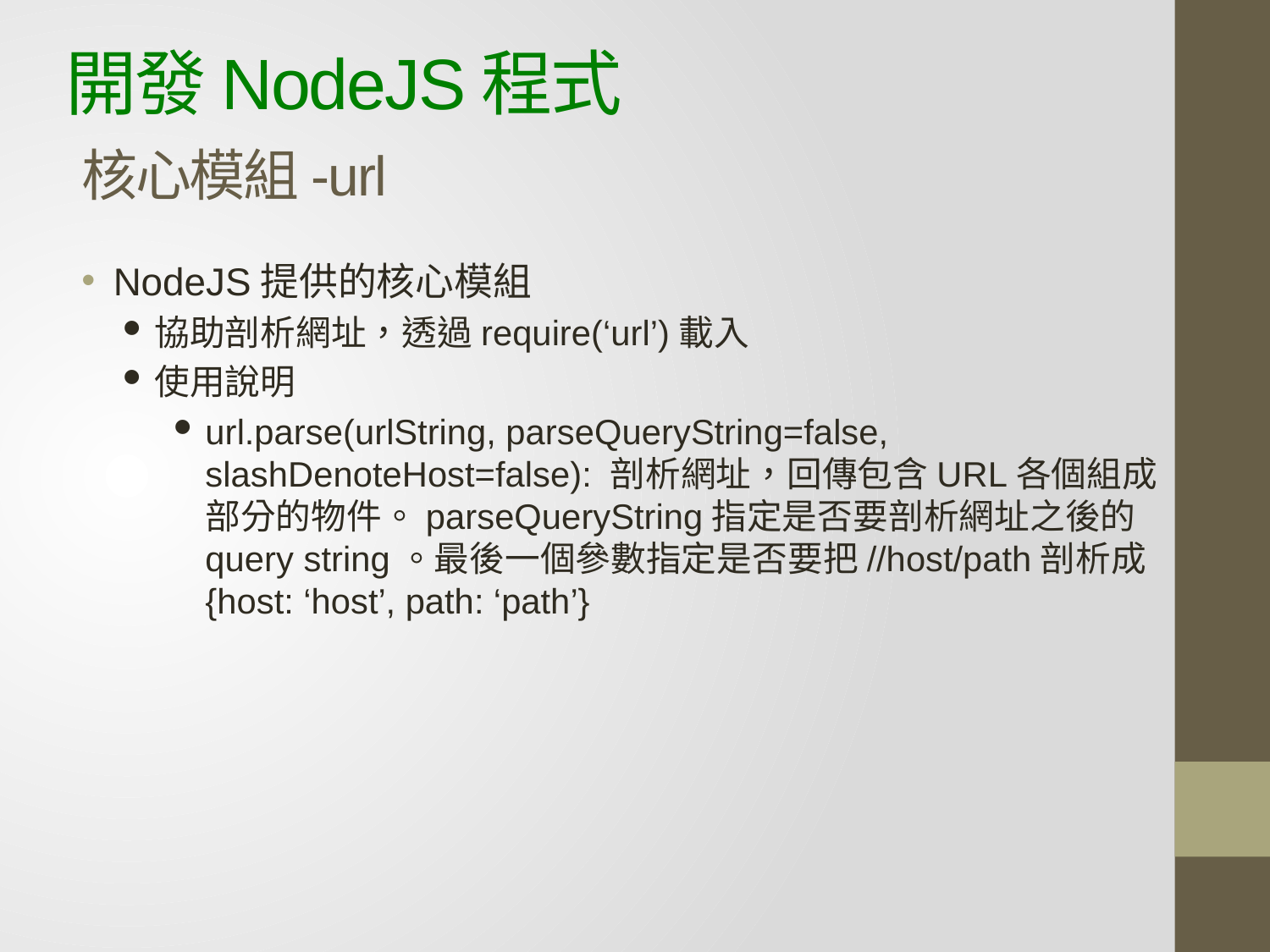

# 開發NodeJS程式 核心模組-url

NodeJS提供的核心模組
協助剖析網址，透過require(‘url’)載入
使用說明
url.parse(urlString, parseQueryString=false, slashDenoteHost=false): 剖析網址，回傳包含URL各個組成部分的物件。parseQueryString指定是否要剖析網址之後的query string。最後一個參數指定是否要把//host/path剖析成{host: ‘host’, path: ‘path’}